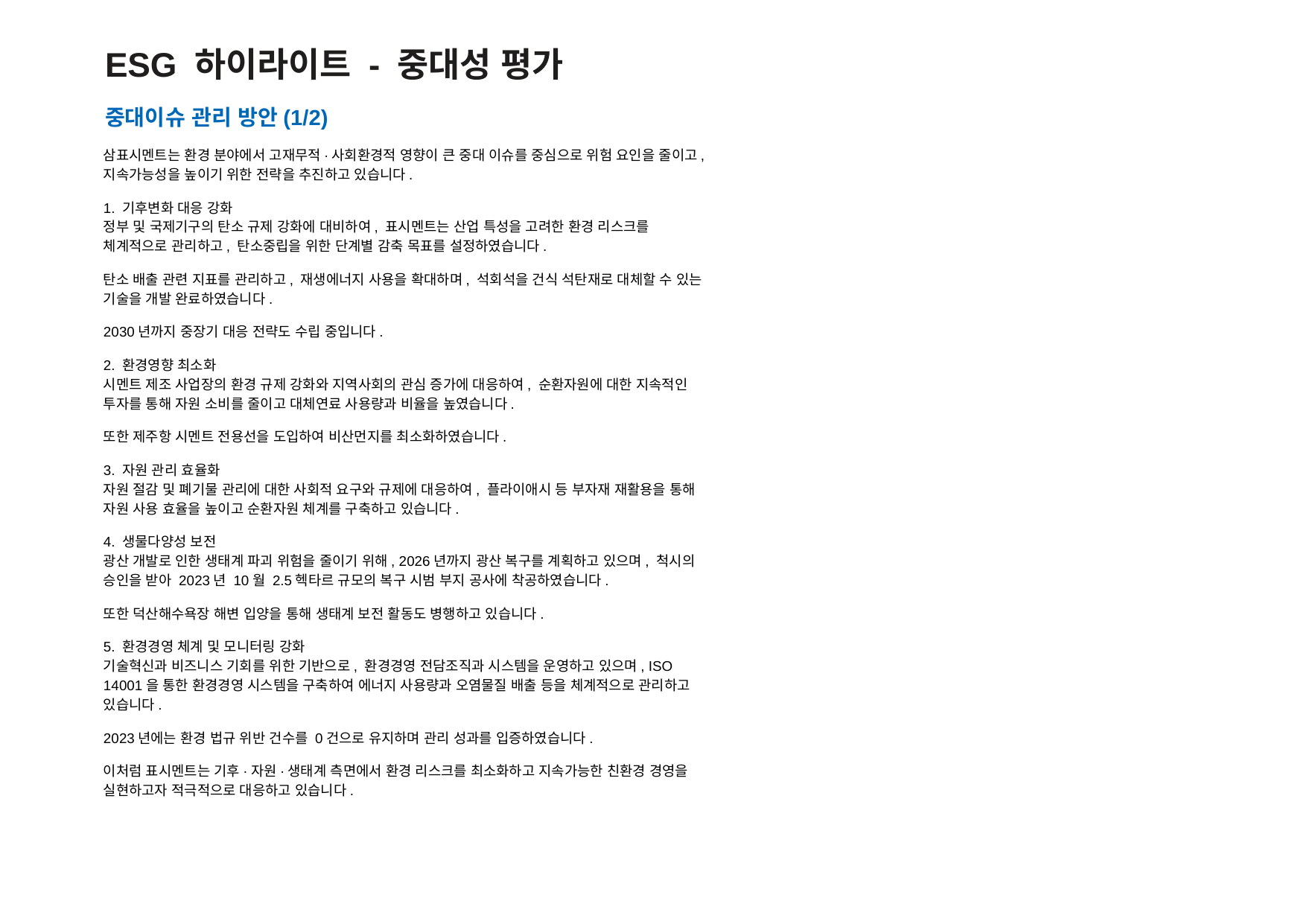

ESG 하이라이트 - 중대성 평가
중대이슈 관리 방안(1/2)
삼표시멘트는 환경 분야에서 고재무적·사회환경적 영향이 큰 중대 이슈를 중심으로 위험 요인을 줄이고, 지속가능성을 높이기 위한 전략을 추진하고 있습니다.
1. 기후변화 대응 강화
정부 및 국제기구의 탄소 규제 강화에 대비하여, 표시멘트는 산업 특성을 고려한 환경 리스크를 체계적으로 관리하고, 탄소중립을 위한 단계별 감축 목표를 설정하였습니다.
탄소 배출 관련 지표를 관리하고, 재생에너지 사용을 확대하며, 석회석을 건식 석탄재로 대체할 수 있는 기술을 개발 완료하였습니다.
2030년까지 중장기 대응 전략도 수립 중입니다.
2. 환경영향 최소화
시멘트 제조 사업장의 환경 규제 강화와 지역사회의 관심 증가에 대응하여, 순환자원에 대한 지속적인 투자를 통해 자원 소비를 줄이고 대체연료 사용량과 비율을 높였습니다.
또한 제주항 시멘트 전용선을 도입하여 비산먼지를 최소화하였습니다.
3. 자원 관리 효율화
자원 절감 및 폐기물 관리에 대한 사회적 요구와 규제에 대응하여, 플라이애시 등 부자재 재활용을 통해 자원 사용 효율을 높이고 순환자원 체계를 구축하고 있습니다.
4. 생물다양성 보전
광산 개발로 인한 생태계 파괴 위험을 줄이기 위해, 2026년까지 광산 복구를 계획하고 있으며, 척시의 승인을 받아 2023년 10월 2.5헥타르 규모의 복구 시범 부지 공사에 착공하였습니다.
또한 덕산해수욕장 해변 입양을 통해 생태계 보전 활동도 병행하고 있습니다.
5. 환경경영 체계 및 모니터링 강화
기술혁신과 비즈니스 기회를 위한 기반으로, 환경경영 전담조직과 시스템을 운영하고 있으며, ISO 14001을 통한 환경경영 시스템을 구축하여 에너지 사용량과 오염물질 배출 등을 체계적으로 관리하고 있습니다.
2023년에는 환경 법규 위반 건수를 0건으로 유지하며 관리 성과를 입증하였습니다.
이처럼 표시멘트는 기후·자원·생태계 측면에서 환경 리스크를 최소화하고 지속가능한 친환경 경영을 실현하고자 적극적으로 대응하고 있습니다.